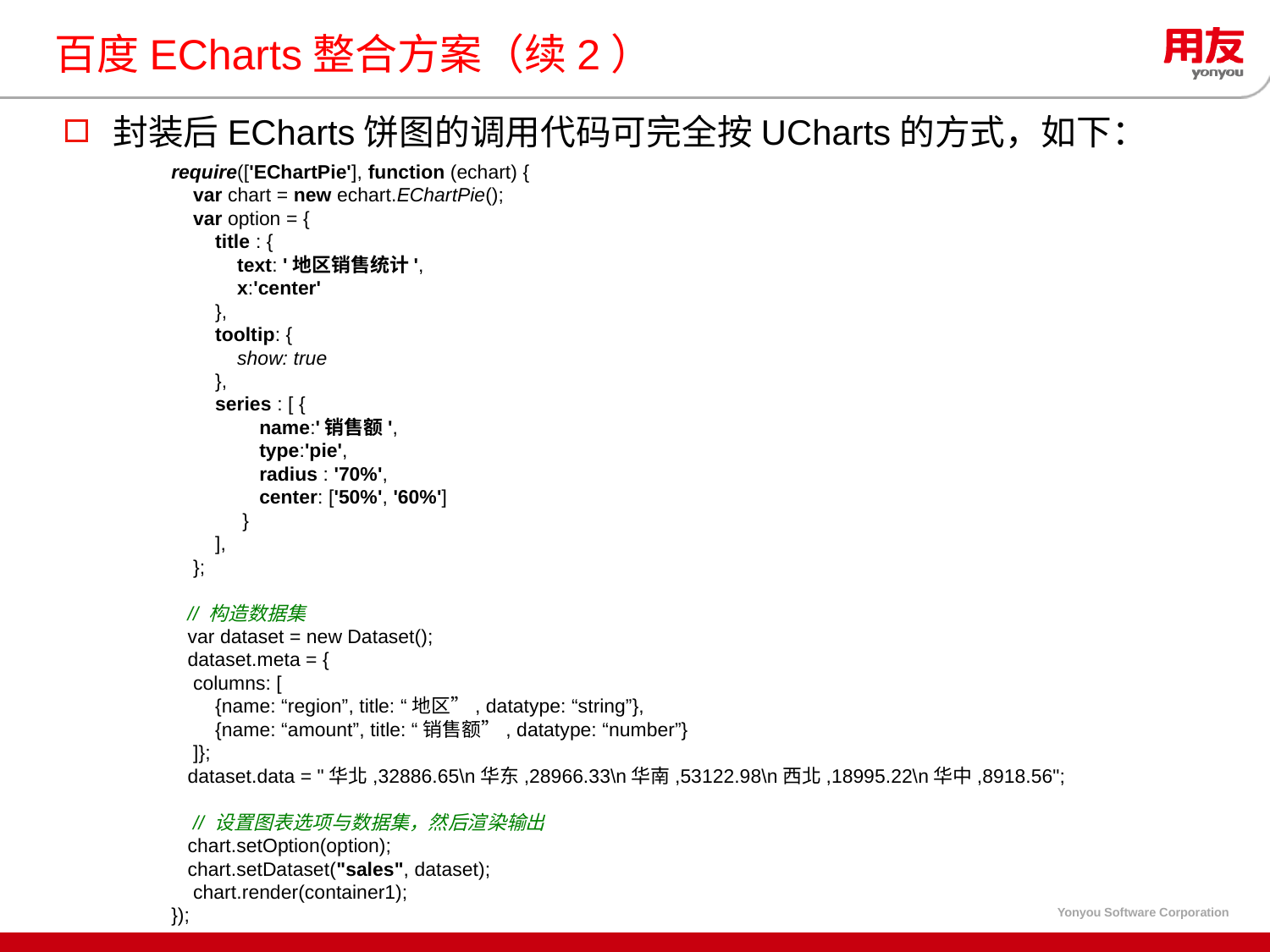

# 百度ECharts整合方案（续2）
封装后ECharts饼图的调用代码可完全按UCharts的方式，如下：

require(['EChartPie'], function (echart) {
    var chart = new echart.EChartPie();
    var option = {
        title : {
            text: '地区销售统计',
            x:'center'
        },
        tooltip: {
            show: true
        },
        series : [ {
                name:'销售额',
                type:'pie',
                radius : '70%',
                center: ['50%', '60%']
             }
        ],
    };
   // 构造数据集
   var dataset = new Dataset();
   dataset.meta = {
    columns: [
        {name: “region”, title: “地区”, datatype: “string”},
        {name: “amount”, title: “销售额”, datatype: “number”}
    ]};
   dataset.data = "华北,32886.65\n华东,28966.33\n华南,53122.98\n西北,18995.22\n华中,8918.56";
    // 设置图表选项与数据集，然后渲染输出
   chart.setOption(option);
   chart.setDataset("sales", dataset);
    chart.render(container1);
});